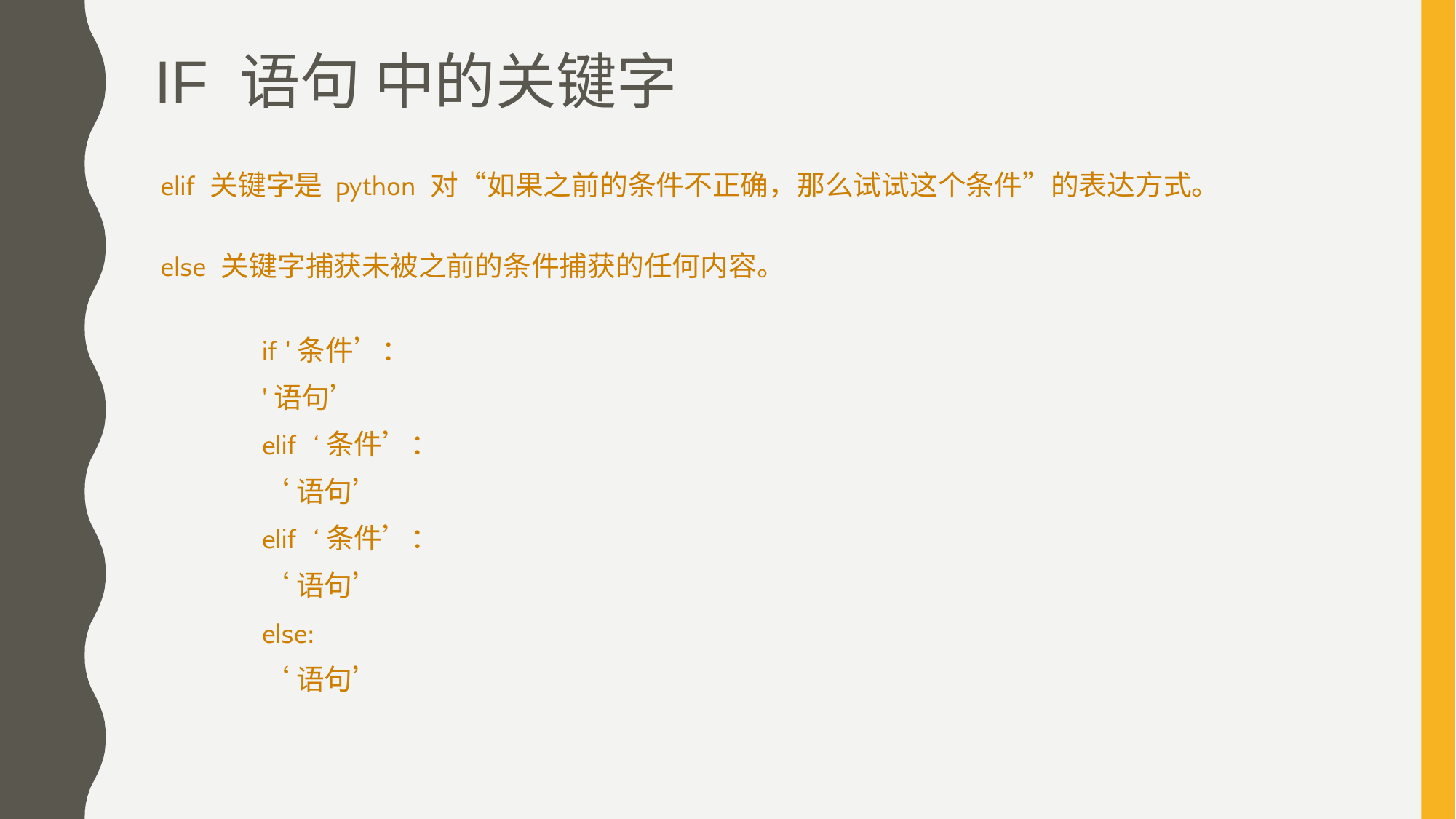

# If 语句 中的关键字
elif 关键字是 python 对“如果之前的条件不正确，那么试试这个条件”的表达方式。

else 关键字捕获未被之前的条件捕获的任何内容。

	if '条件’：
		'语句’
	elif  ‘条件’：
		‘语句’
	elif  ‘条件’：
		‘语句’
	else:
		‘语句’